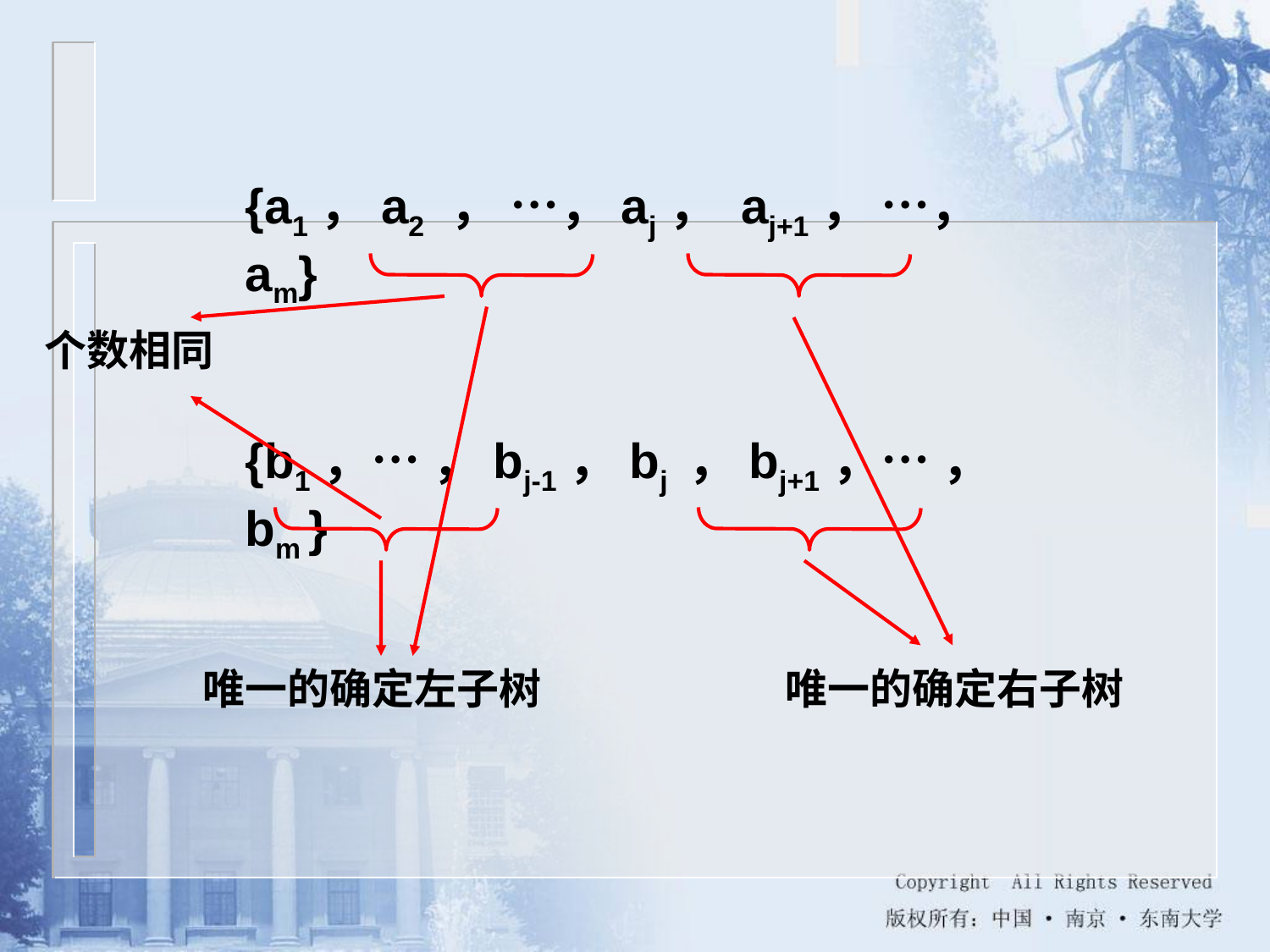

{a1，a2 ， …，aj， aj+1， …，am}

个数相同

{b1，… ，bj-1，bj ，bj+1，… ，bm }

唯一的确定左子树
唯一的确定右子树